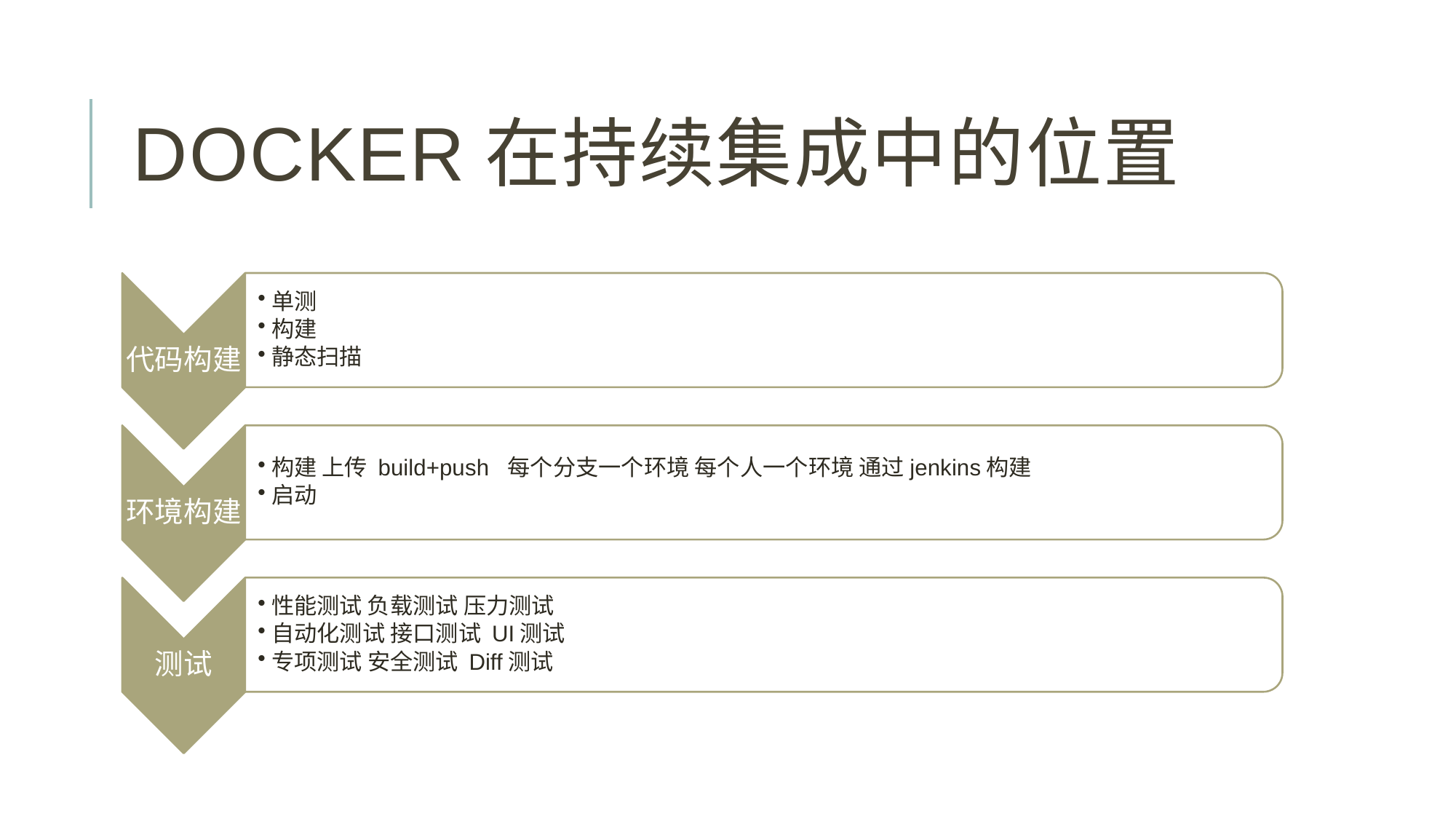

# Docker在持续集成中的位置
代码构建
单测
构建
静态扫描
环境构建
构建 上传 build+push  每个分支一个环境 每个人一个环境 通过jenkins构建
启动
测试
性能测试 负载测试 压力测试
自动化测试 接口测试 UI测试
专项测试 安全测试 Diff测试